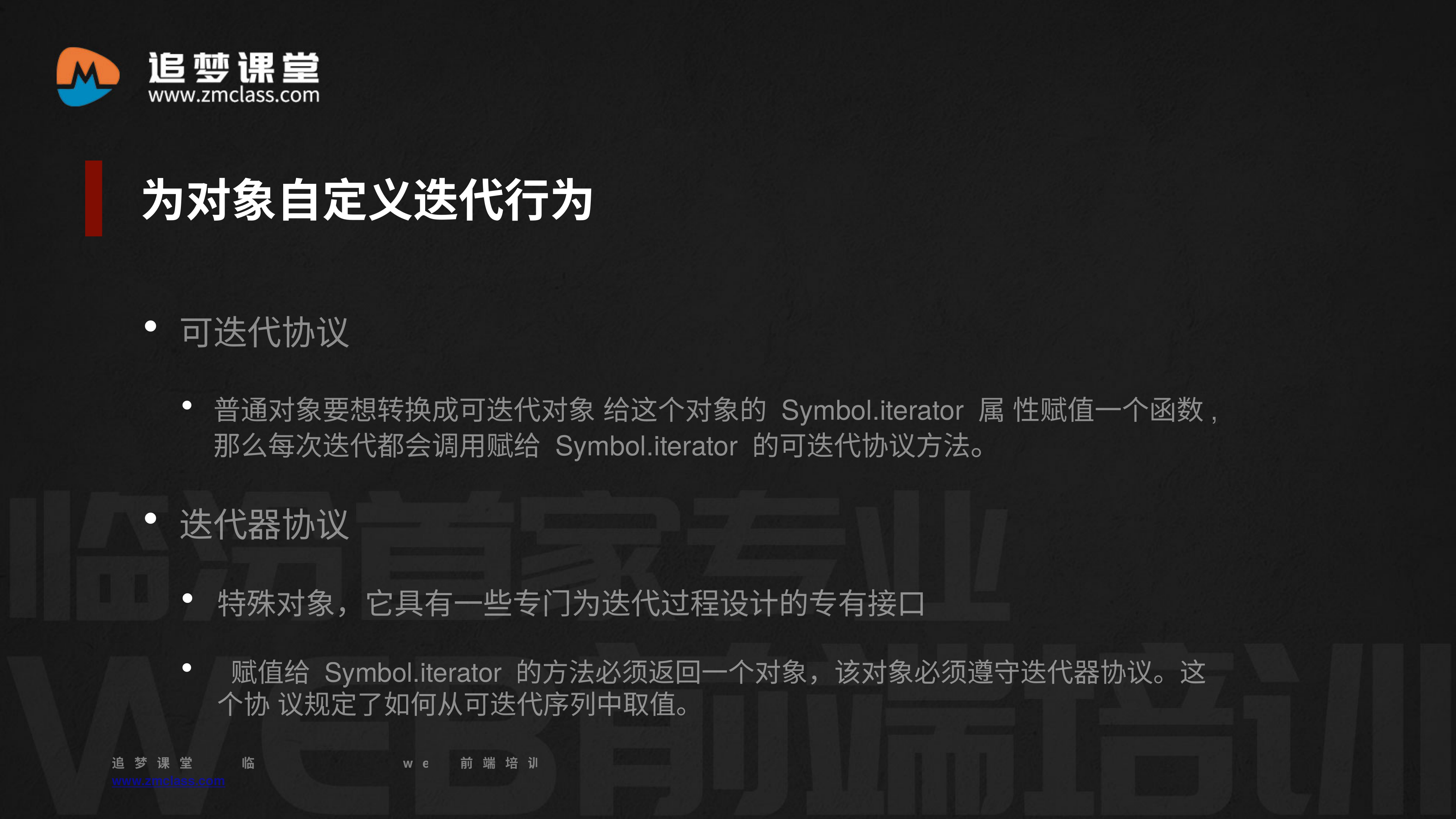

为对象自定义迭代行为
可迭代协议

普通对象要想转换成可迭代对象 给这个对象的 Symbol.iterator 属 性赋值一个函数, 那么每次迭代都会调用赋给 Symbol.iterator 的可迭代协议方法。

迭代器协议

特殊对象，它具有一些专门为迭代过程设计的专有接口

 赋值给 Symbol.iterator 的方法必须返回一个对象，该对象必须遵守迭代器协议。这个协 议规定了如何从可迭代序列中取值。

追梦课堂   临汾首家专业的web前端培训机构                                                          www.zmclass.com
19